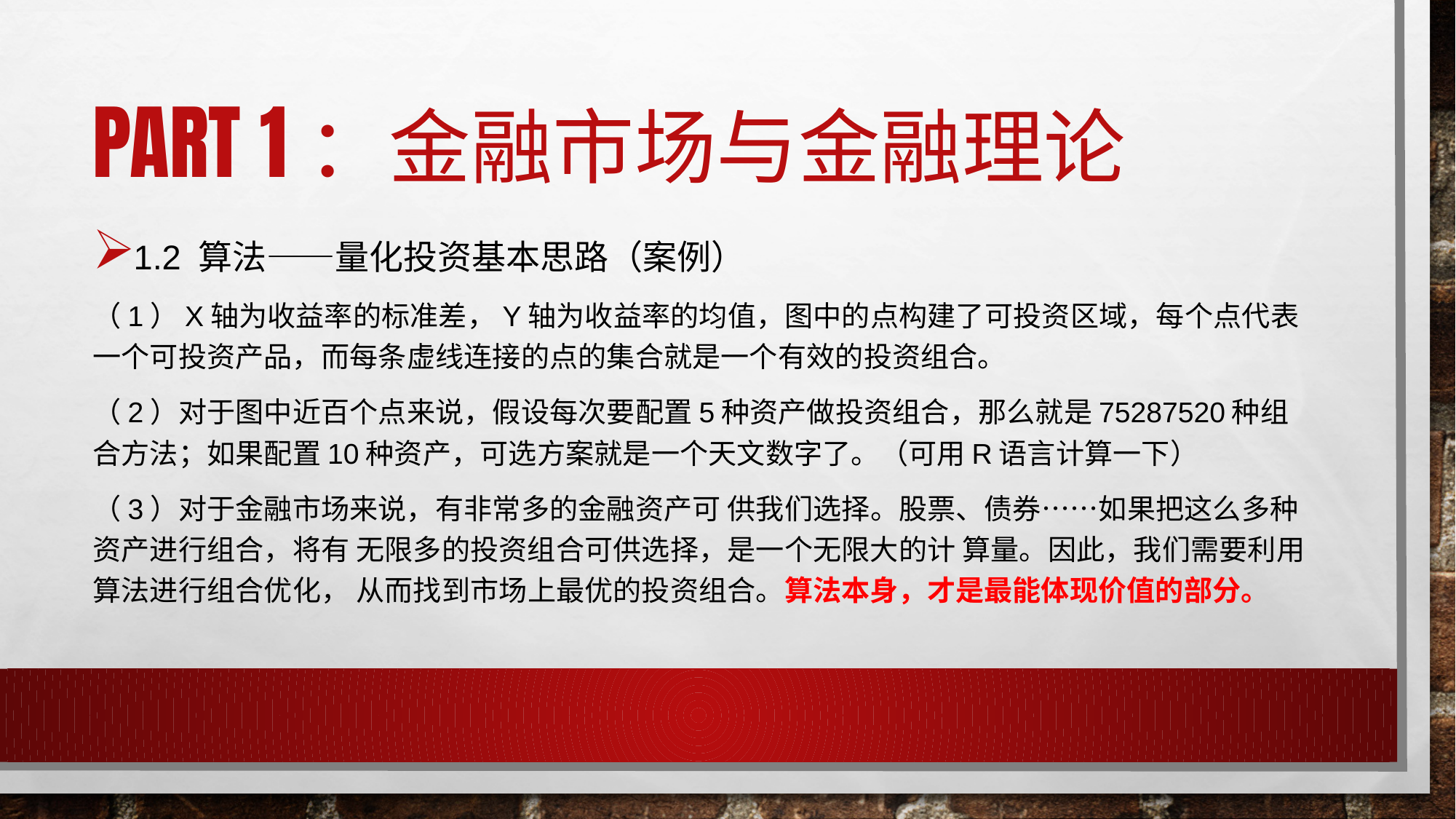

# Part 1：金融市场与金融理论
1.2 算法——量化投资基本思路（案例）
（1）x轴为收益率的标准差，y轴为收益率的均值，图中的点构建了可投资区域，每个点代表⼀个可投资产品，⽽每条虚线连接的点的集合就是⼀个有效的投资组合。
（2）对于图中近百个点来说，假设每次要配置5种资产做投资组合，那么就是75287520种组合⽅法；如果配置10种资产，可选⽅案就是⼀个天⽂数字了。（可用R语言计算一下）
（3）对于⾦融市场来说，有⾮常多的⾦融资产可 供我们选择。股票、债券……如果把这么多种资产进⾏组合，将有 ⽆限多的投资组合可供选择，是⼀个⽆限⼤的计 算量。因此，我们需要利⽤算法进⾏组合优化， 从⽽找到市场上最优的投资组合。算法本⾝，才是最能体现价值的部分。